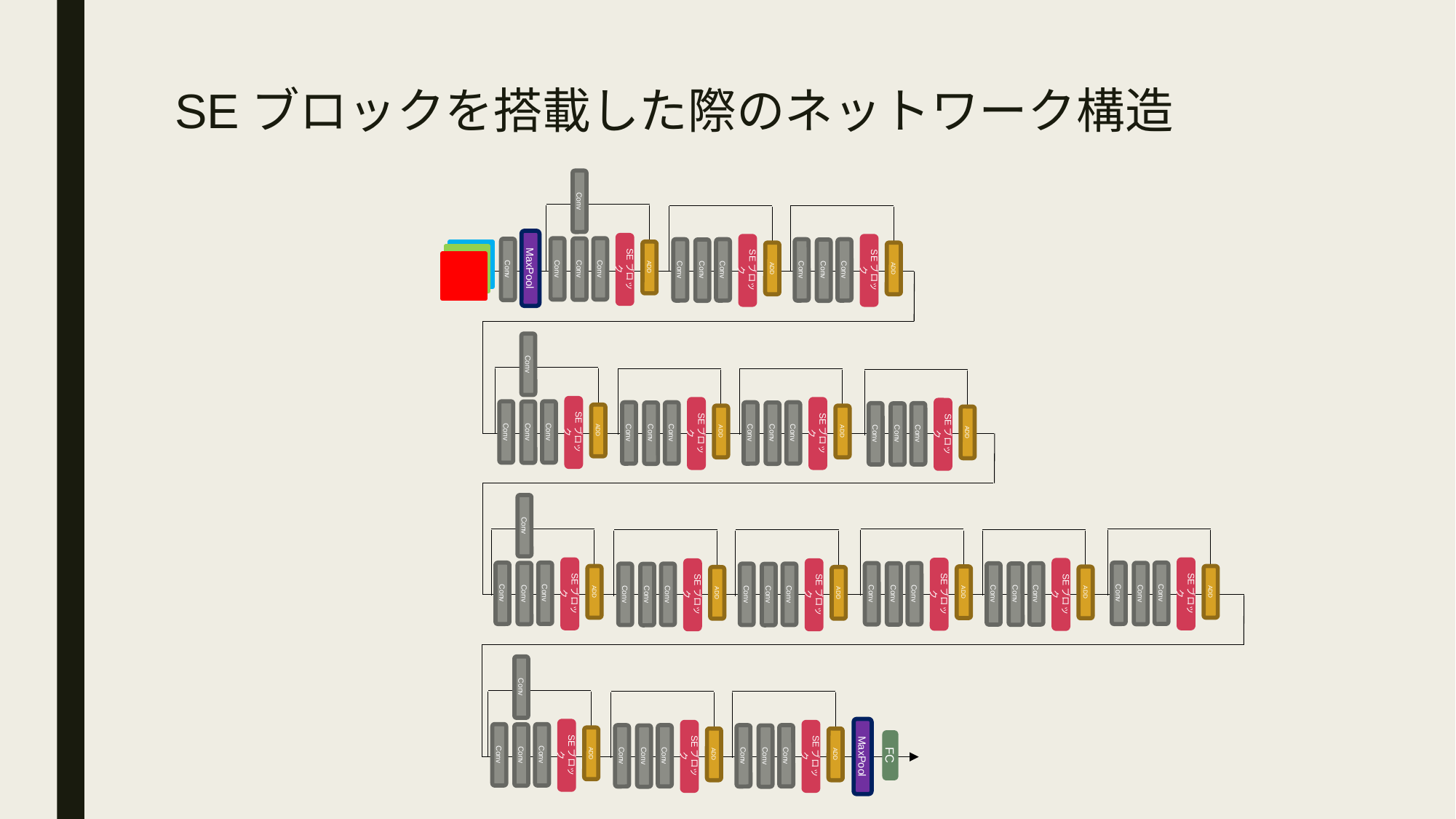

# SEブロックを搭載した際のネットワーク構造
Conv
MaxPool
SEブロック
SEブロック
SEブロック
Conv
Conv
Conv
Conv
Conv
Conv
Conv
Conv
Conv
Conv

ADD
ADD
ADD

Conv
SEブロック
SEブロック
SEブロック
SEブロック
Conv
Conv
Conv
Conv
Conv
Conv
Conv
Conv
Conv
Conv
Conv
Conv
ADD
ADD
ADD
ADD
Conv
SEブロック
SEブロック
SEブロック
SEブロック
SEブロック
SEブロック
Conv
Conv
Conv
Conv
Conv
Conv
Conv
Conv
Conv
Conv
Conv
Conv
Conv
Conv
Conv
Conv
Conv
Conv
ADD
ADD
ADD
ADD
ADD
ADD
Conv
MaxPool
SEブロック
SEブロック
SEブロック
Conv
Conv
Conv
Conv
Conv
Conv
Conv
Conv
Conv
ADD
ADD
ADD
FC